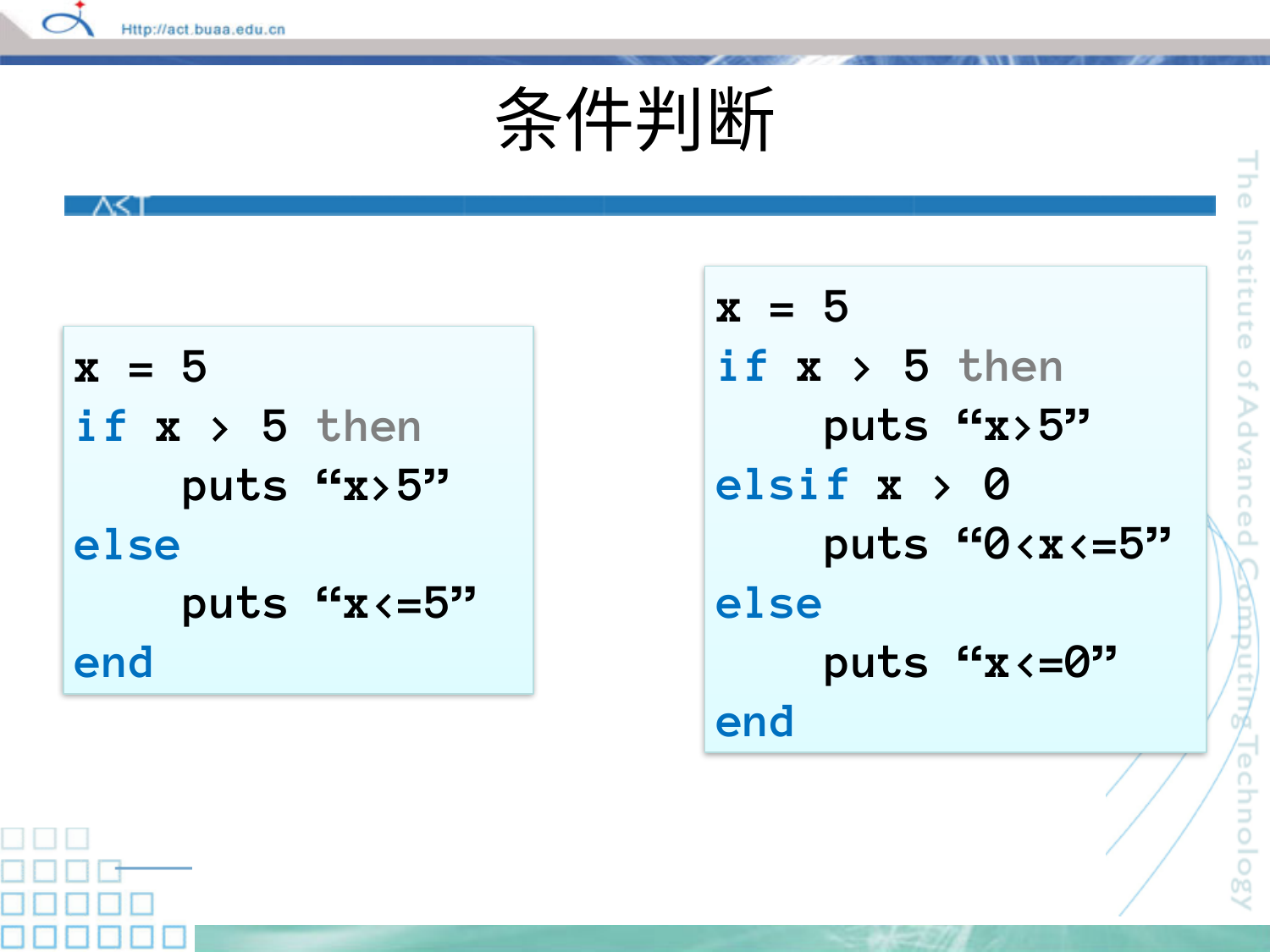

# 条件判断
x = 5
if x > 5 then
    puts “x>5”
elsif x > 0
    puts “0<x<=5”
else
    puts “x<=0”
end
x = 5
if x > 5 then
    puts “x>5”
else
    puts “x<=5”
end